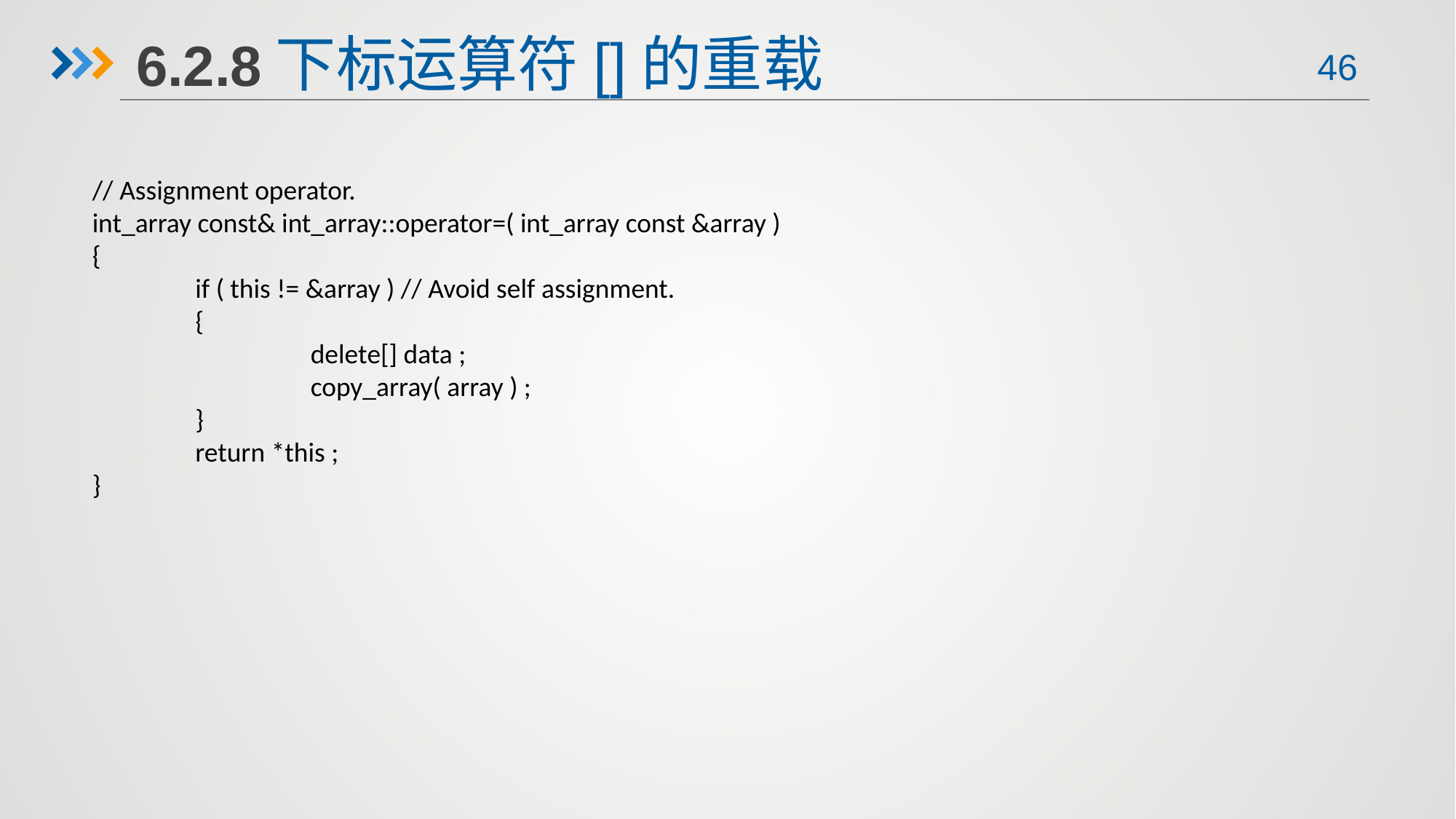

6.2.8下标运算符[]的重载
 // Assignment operator.
 int_array const& int_array::operator=( int_array const &array )
 {
   	if ( this != &array ) // Avoid self assignment.
   	{
    		 delete[] data ;
    		 copy_array( array ) ;
   	}
   	return *this ;
 }